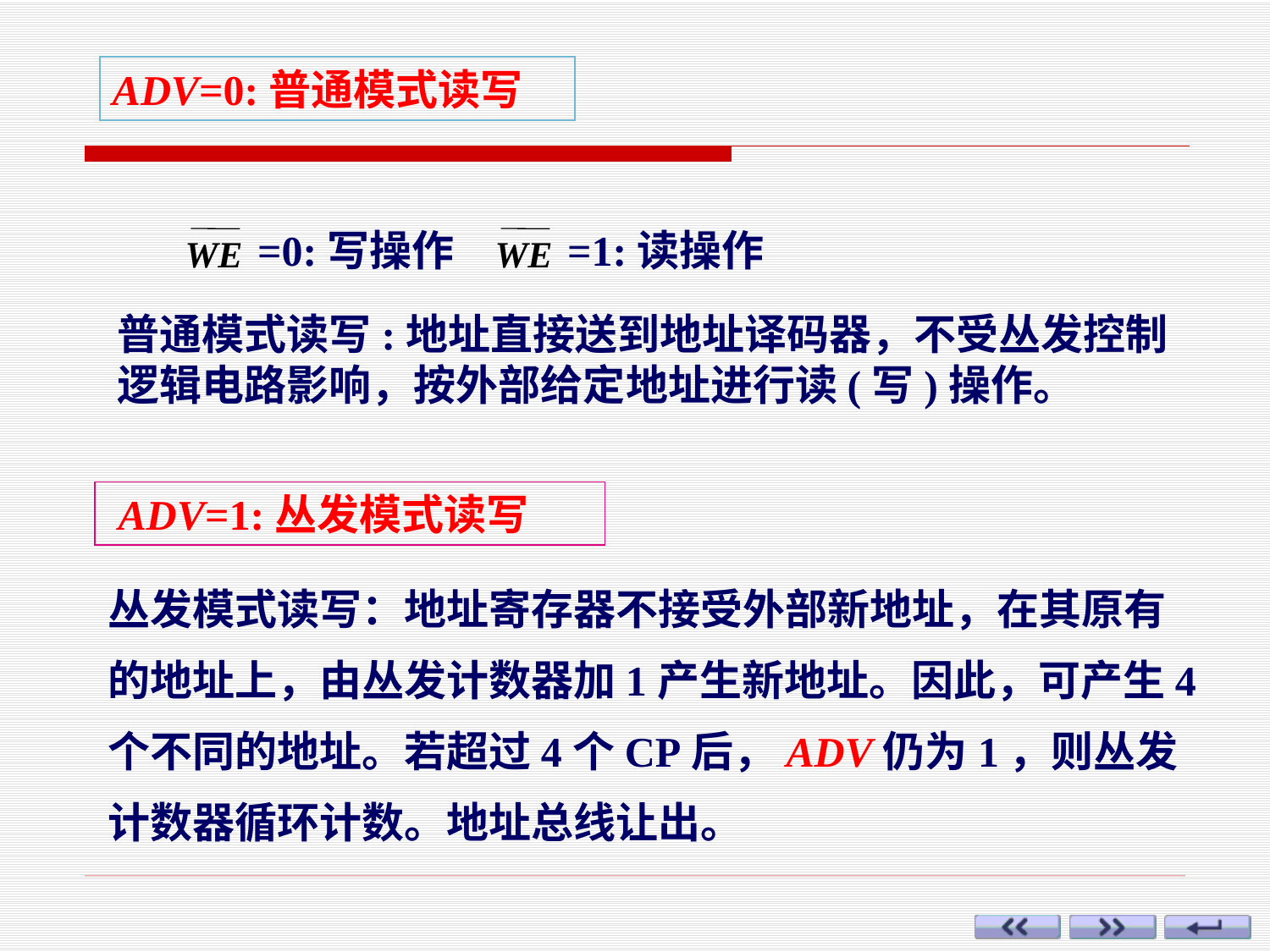

ADV=0:普通模式读写
=0:写操作

WE
=1:读操作

WE
普通模式读写:地址直接送到地址译码器，不受丛发控制逻辑电路影响，按外部给定地址进行读(写)操作。
 ADV=1:丛发模式读写
丛发模式读写：地址寄存器不接受外部新地址，在其原有的地址上，由丛发计数器加1产生新地址。因此，可产生4个不同的地址。若超过4个CP后，ADV仍为1，则丛发计数器循环计数。地址总线让出。